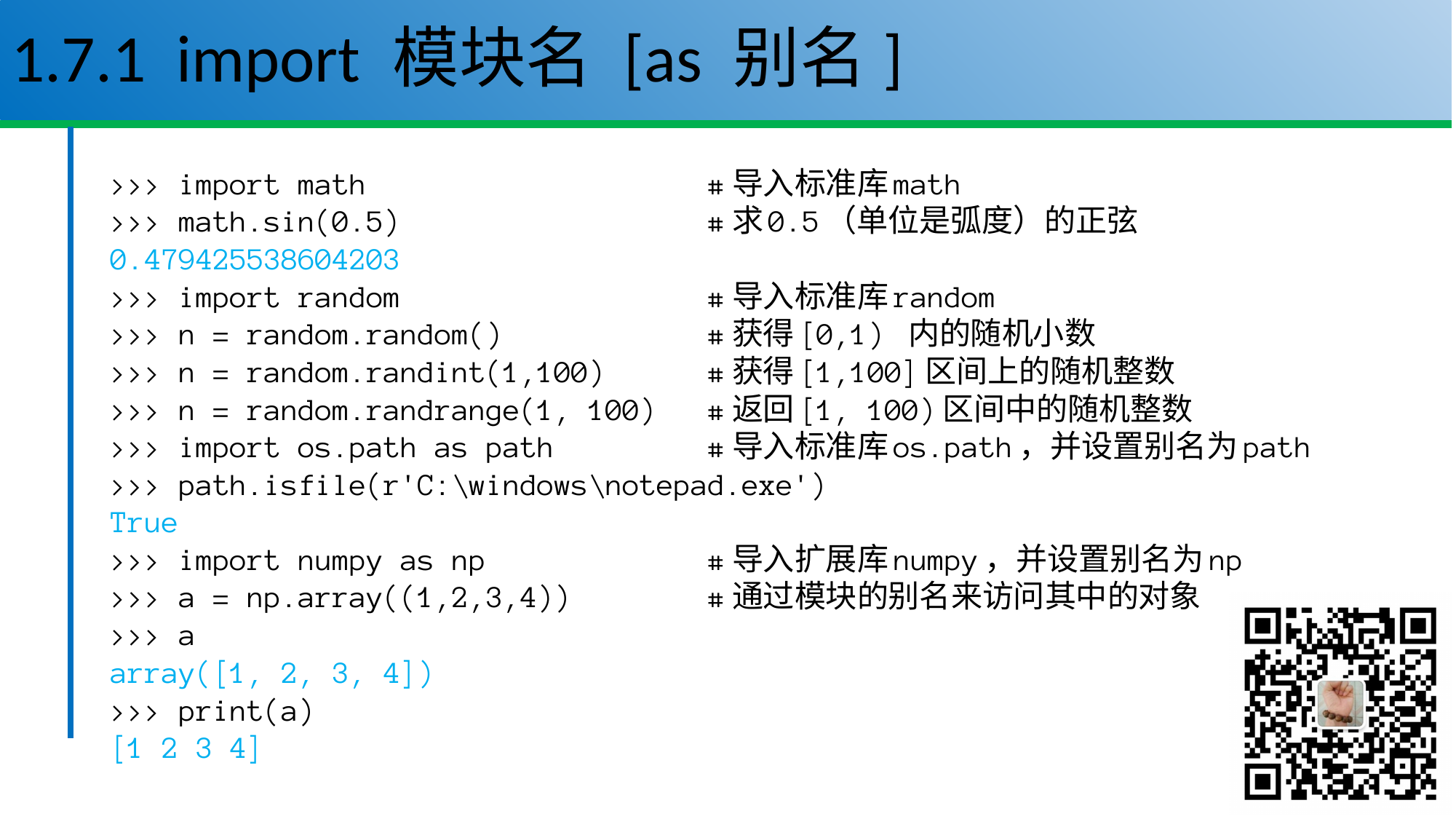

# 1.7.1  import 模块名 [as 别名]
>>> import math                    #导入标准库math
>>> math.sin(0.5)                  #求0.5（单位是弧度）的正弦
0.479425538604203
>>> import random                  #导入标准库random
>>> n = random.random()            #获得[0,1) 内的随机小数
>>> n = random.randint(1,100)      #获得[1,100]区间上的随机整数
>>> n = random.randrange(1, 100)   #返回[1, 100)区间中的随机整数
>>> import os.path as path         #导入标准库os.path，并设置别名为path
>>> path.isfile(r'C:\windows\notepad.exe')
True
>>> import numpy as np             #导入扩展库numpy，并设置别名为np
>>> a = np.array((1,2,3,4))        #通过模块的别名来访问其中的对象
>>> a
array([1, 2, 3, 4])
>>> print(a)
[1 2 3 4]
24